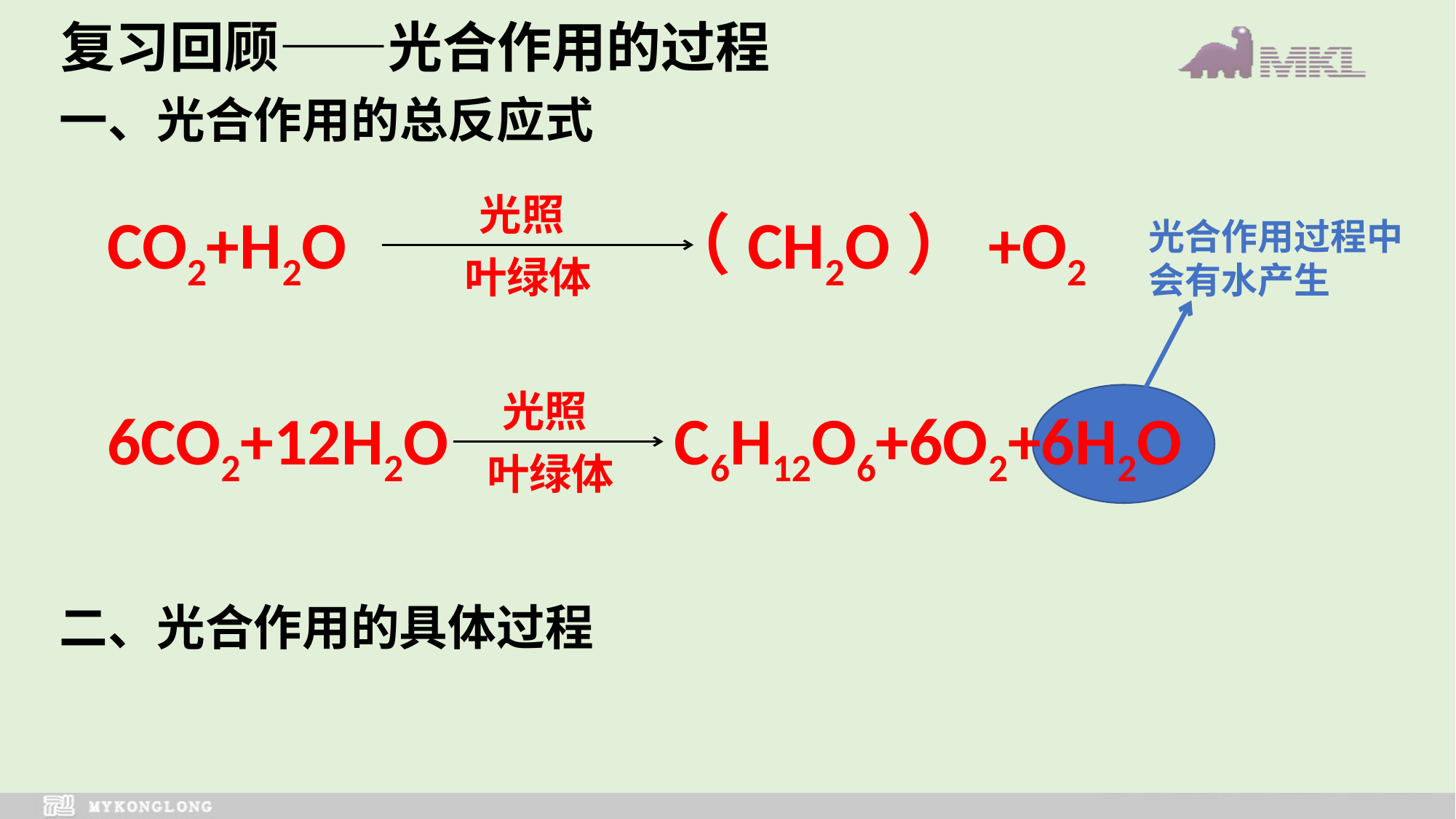

复习回顾——光合作用的过程
一、光合作用的总反应式

CO2+H2O                    （CH2O）+O2

光照
叶绿体
光合作用过程中会有水产生

6CO2+12H2O               C6H12O6+6O2+6H2O
光照
叶绿体

二、光合作用的具体过程